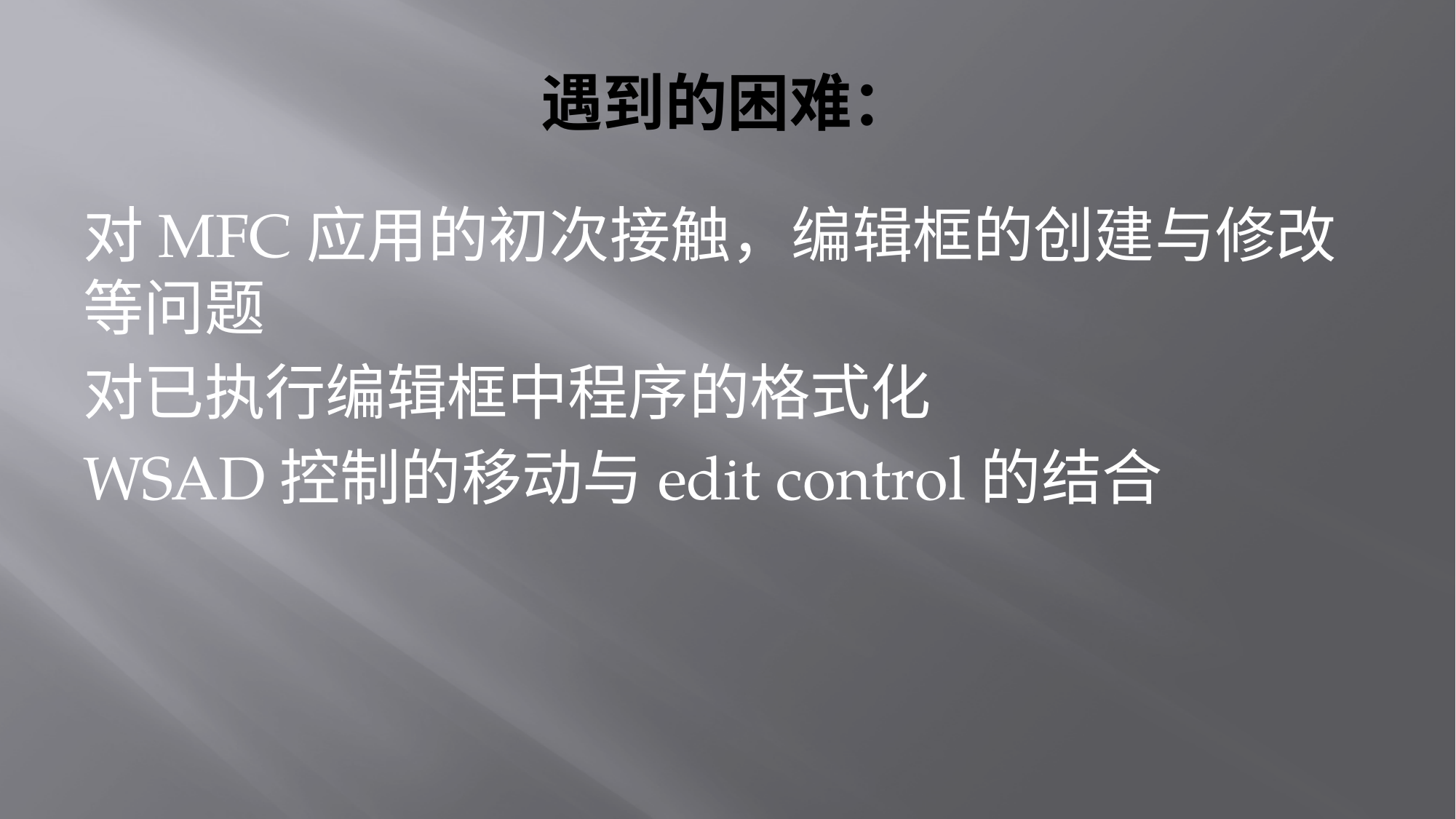

# 遇到的困难：
对MFC应用的初次接触，编辑框的创建与修改等问题
对已执行编辑框中程序的格式化
WSAD控制的移动与edit control的结合